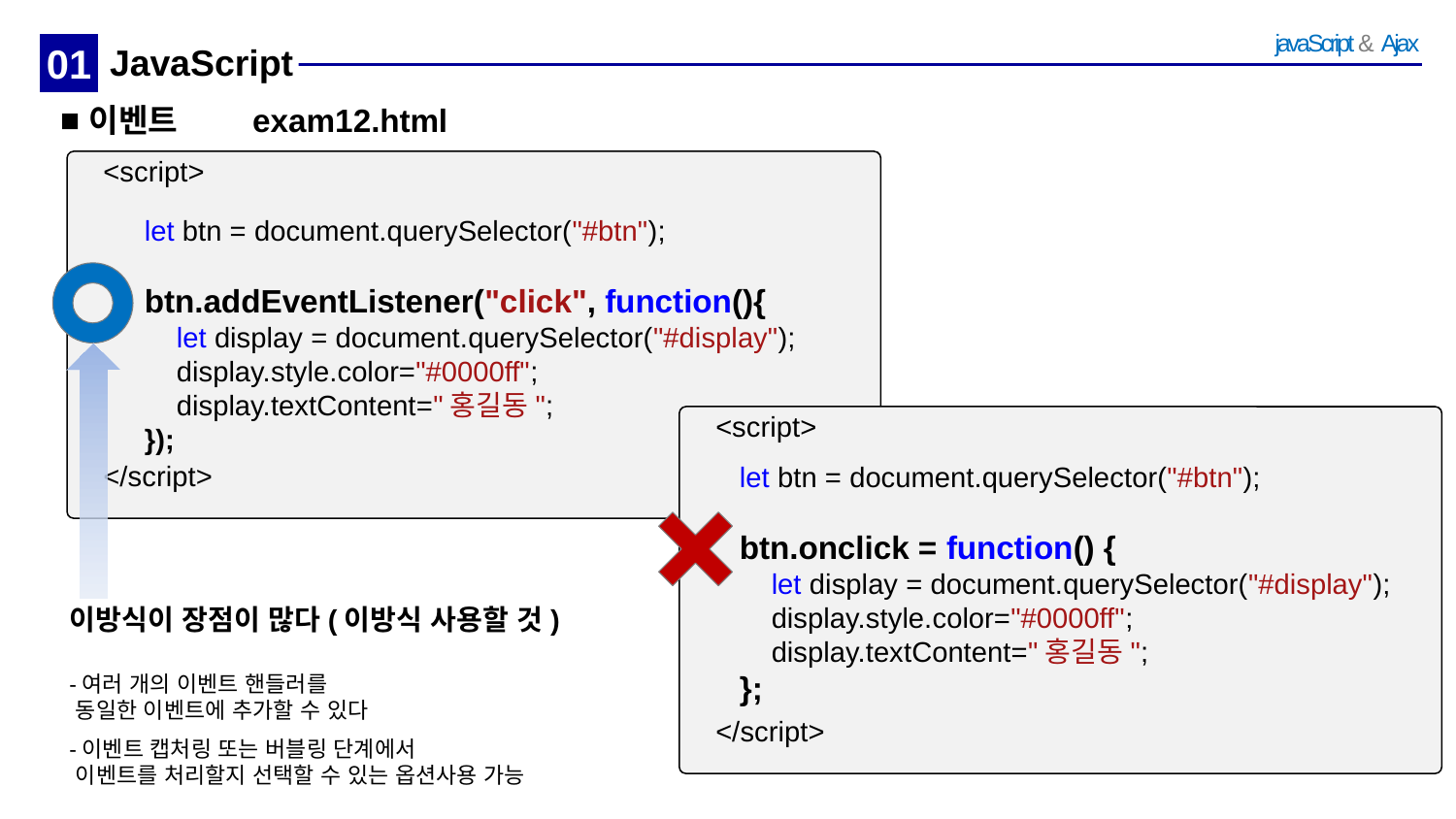

01
# JavaScript
이벤트

exam12.html
<script>

</script>
let btn = document.querySelector("#btn");
btn.addEventListener("click", function(){
    let display = document.querySelector("#display");
    display.style.color="#0000ff";
    display.textContent="홍길동";
});

<script>

</script>

let btn = document.querySelector("#btn");

btn.onclick = function() {
    let display = document.querySelector("#display");
    display.style.color="#0000ff";
    display.textContent="홍길동";
};

이방식이 장점이 많다(이방식 사용할 것)
-여러 개의 이벤트 핸들러를
 동일한 이벤트에 추가할 수 있다
-이벤트 캡처링 또는 버블링 단계에서
 이벤트를 처리할지 선택할 수 있는 옵션사용 가능